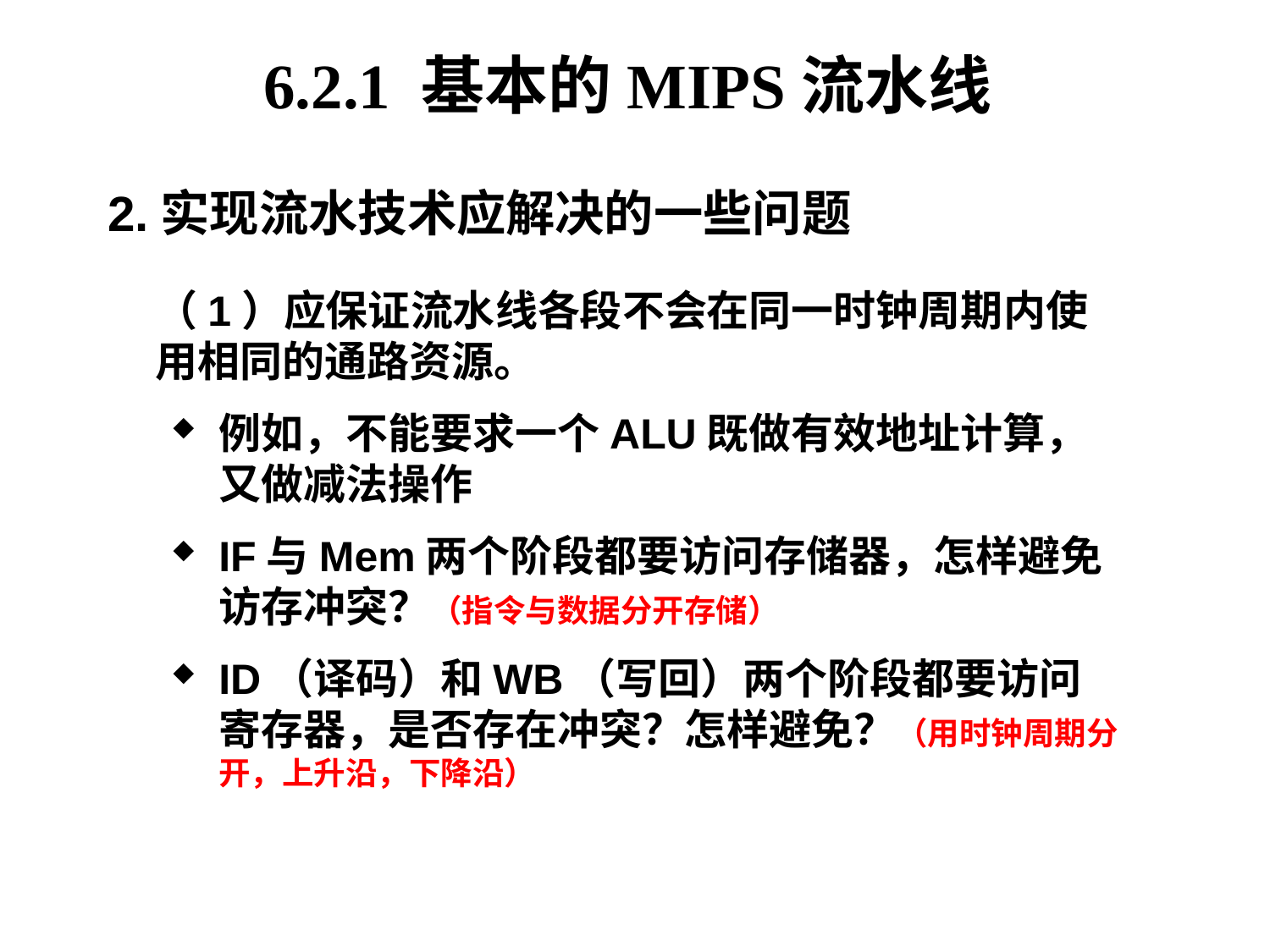

6.2.1 基本的MIPS流水线
2.实现流水技术应解决的一些问题
	（1）应保证流水线各段不会在同一时钟周期内使用相同的通路资源。
例如，不能要求一个ALU既做有效地址计算，又做减法操作
IF与Mem两个阶段都要访问存储器，怎样避免访存冲突？（指令与数据分开存储）
ID（译码）和WB（写回）两个阶段都要访问寄存器，是否存在冲突？怎样避免？（用时钟周期分开，上升沿，下降沿）